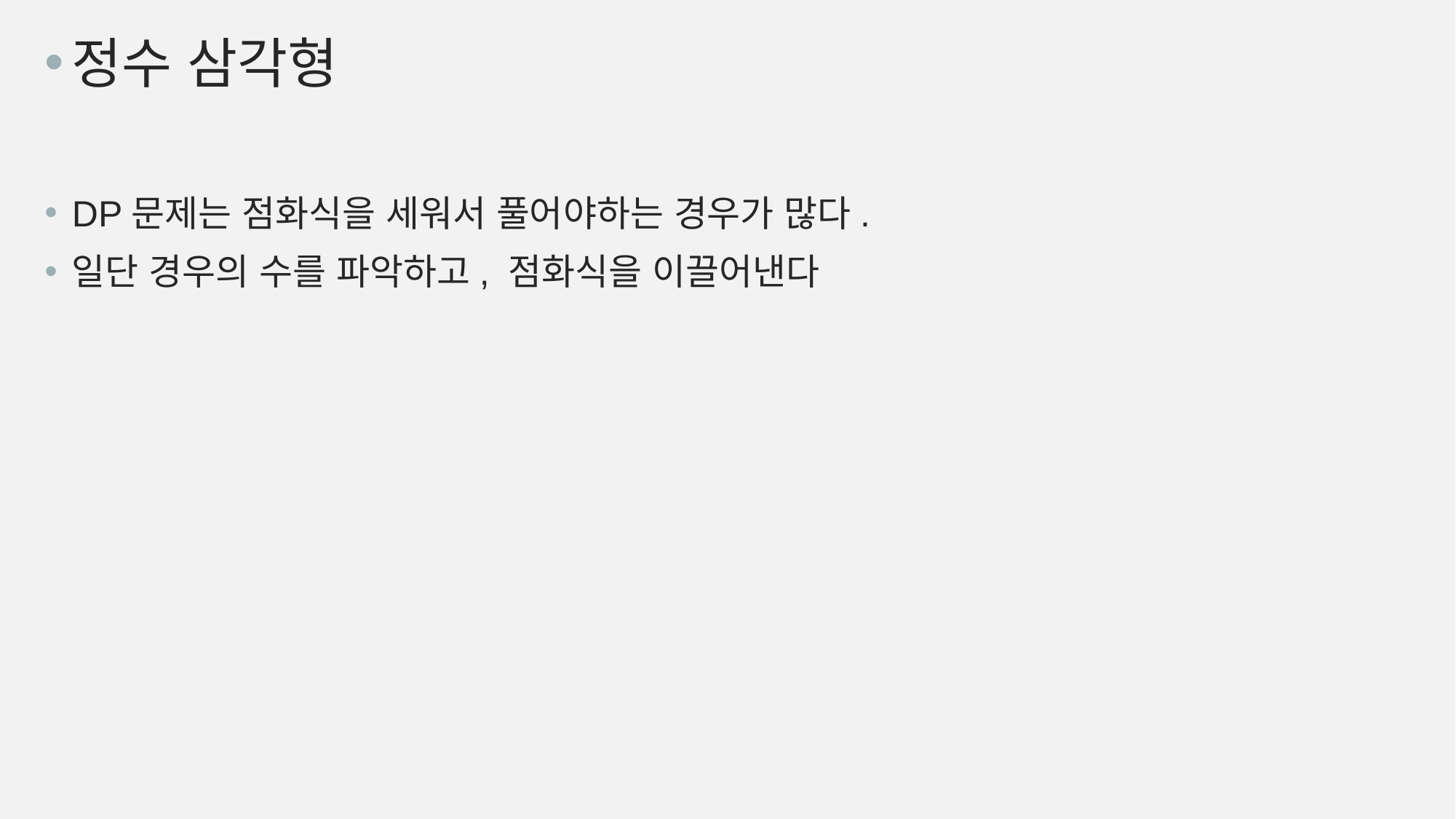

#
정수 삼각형

DP문제는 점화식을 세워서 풀어야하는 경우가 많다.
일단 경우의 수를 파악하고, 점화식을 이끌어낸다